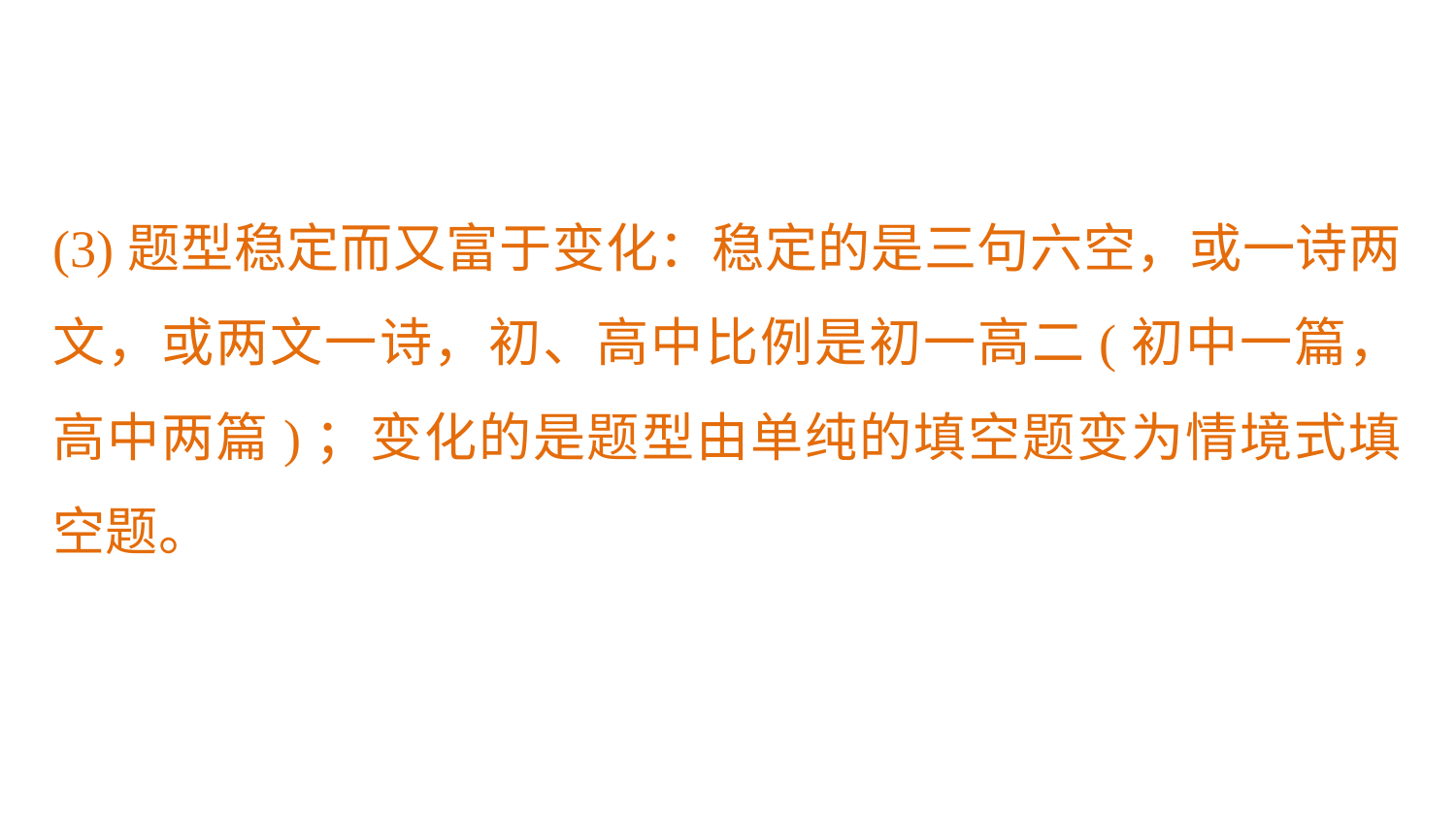

(3)题型稳定而又富于变化：稳定的是三句六空，或一诗两文，或两文一诗，初、高中比例是初一高二(初中一篇，高中两篇)；变化的是题型由单纯的填空题变为情境式填空题。